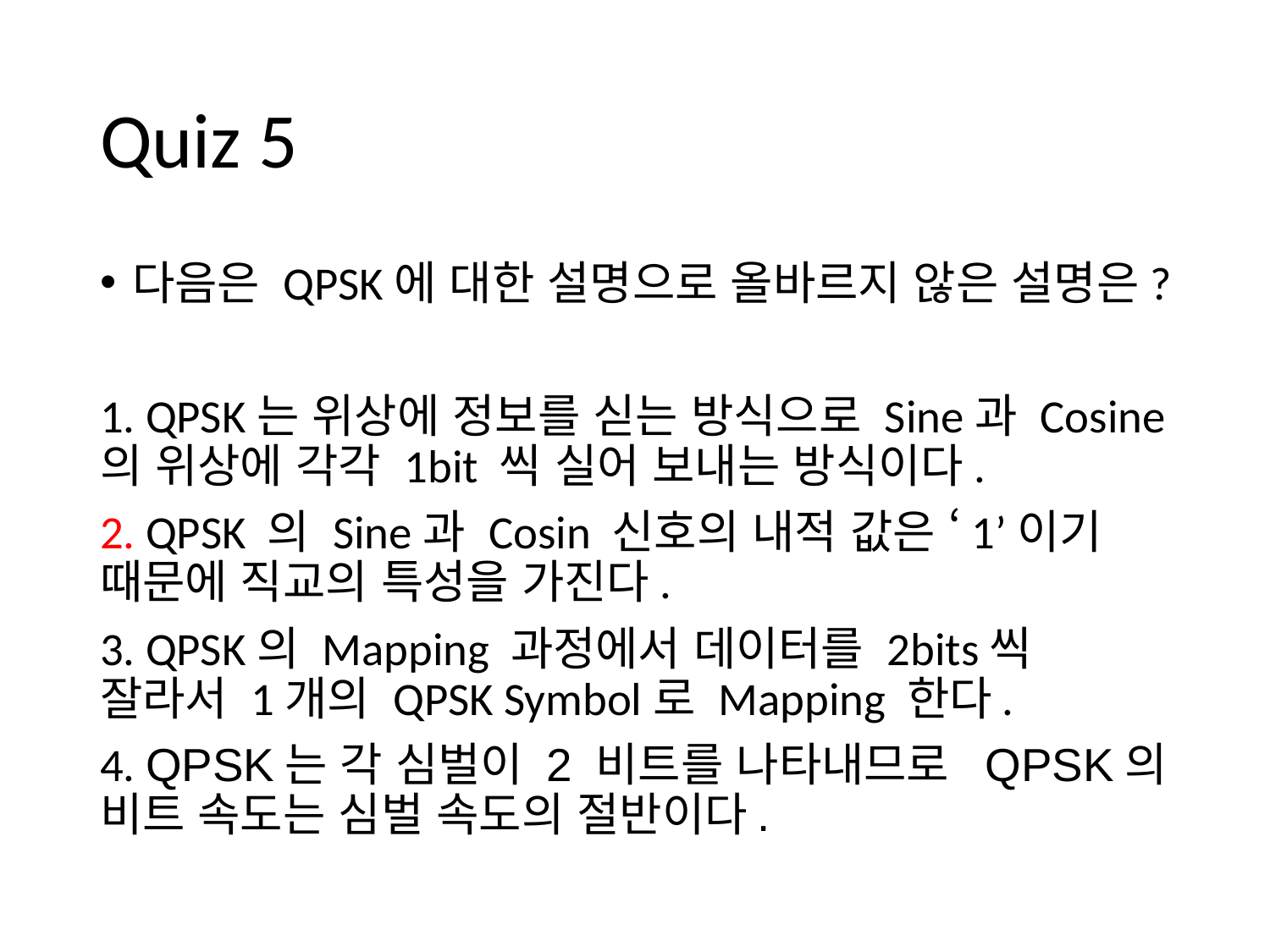

# Quiz 5
다음은 QPSK에 대한 설명으로 올바르지 않은 설명은?

1. QPSK는 위상에 정보를 싣는 방식으로 Sine과 Cosine의 위상에 각각 1bit 씩 실어 보내는 방식이다.
2. QPSK 의 Sine과 Cosin 신호의 내적 값은 ‘1’이기 때문에 직교의 특성을 가진다.
3. QPSK의 Mapping 과정에서 데이터를 2bits씩 잘라서 1개의 QPSK Symbol로 Mapping 한다.
4. QPSK는 각 심벌이 2 비트를 나타내므로  QPSK의 비트 속도는 심벌 속도의 절반이다.